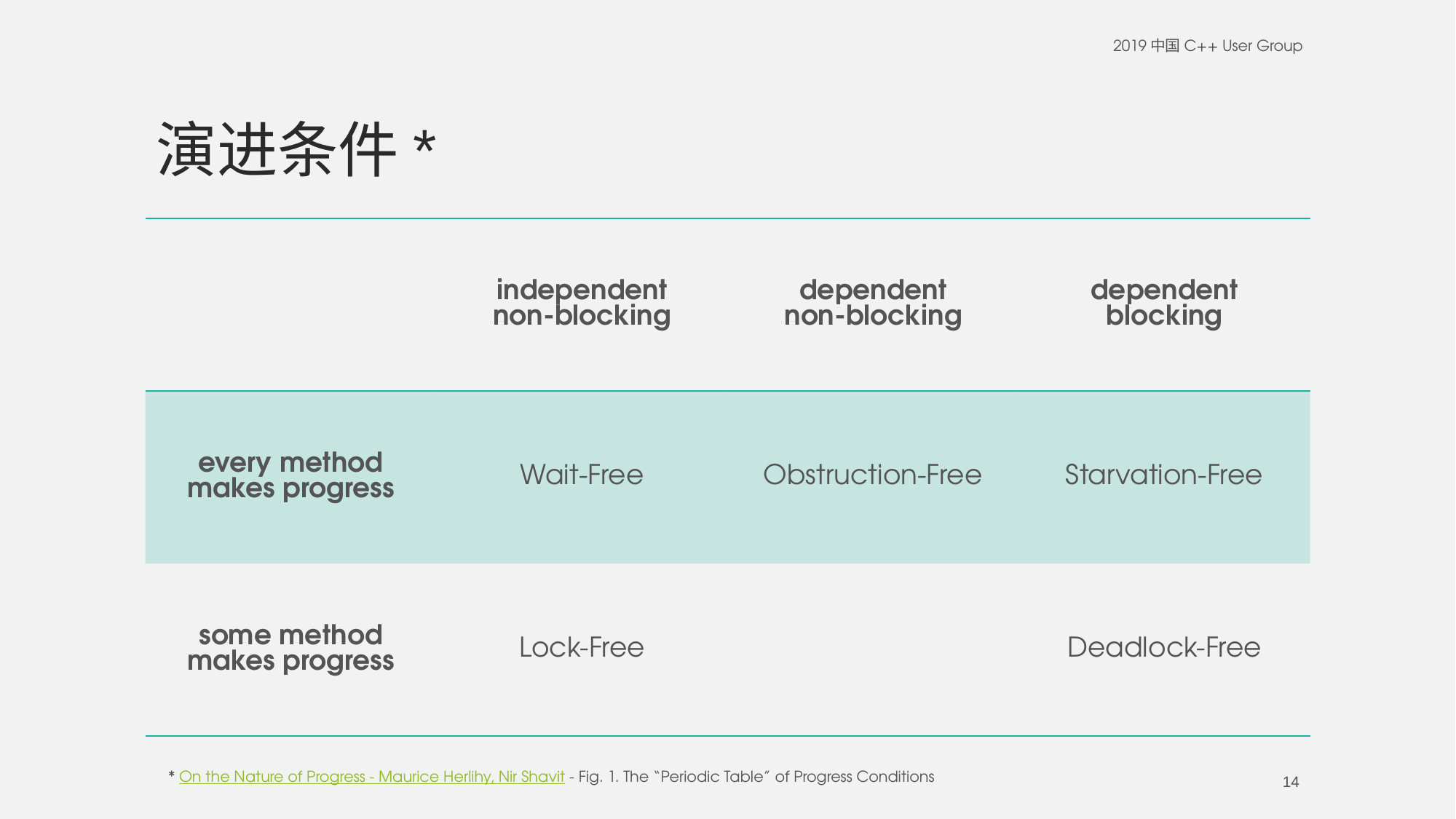

# 演进条件*
|  | independent non-blocking | dependent non-blocking | dependent blocking |
| --- | --- | --- | --- |
| every method makes progress | Wait-Free | Obstruction-Free | Starvation-Free |
| some method makes progress | Lock-Free |  | Deadlock-Free |
* On the Nature of Progress - Maurice Herlihy, Nir Shavit - Fig. 1. The “Periodic Table” of Progress Conditions
14